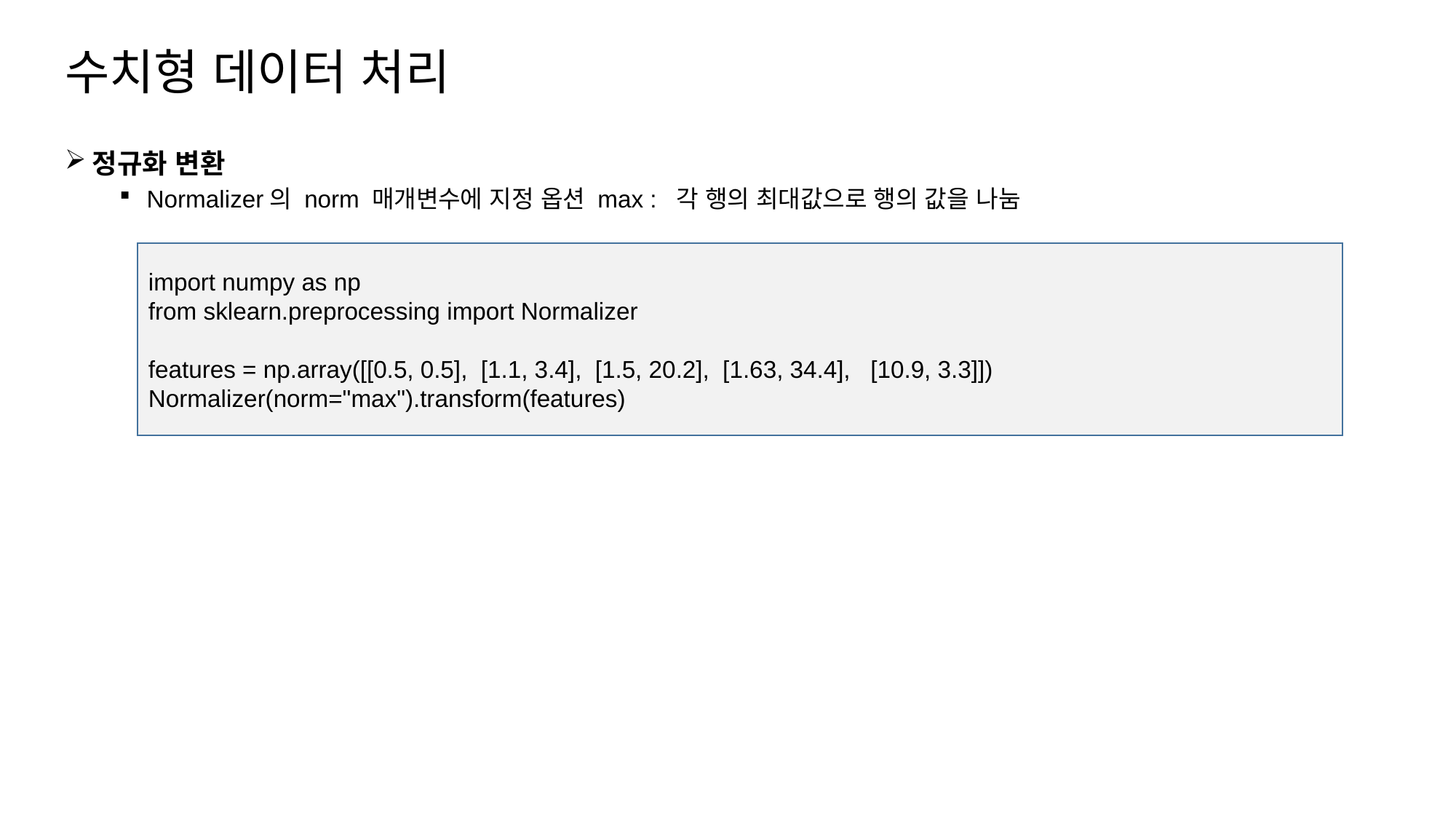

# 수치형 데이터 처리
정규화 변환
Normalizer의 norm 매개변수에 지정 옵션 max :  각 행의 최대값으로 행의 값을 나눔
import numpy as np
from sklearn.preprocessing import Normalizer

features = np.array([[0.5, 0.5],  [1.1, 3.4],  [1.5, 20.2],  [1.63, 34.4],   [10.9, 3.3]])
Normalizer(norm="max").transform(features)